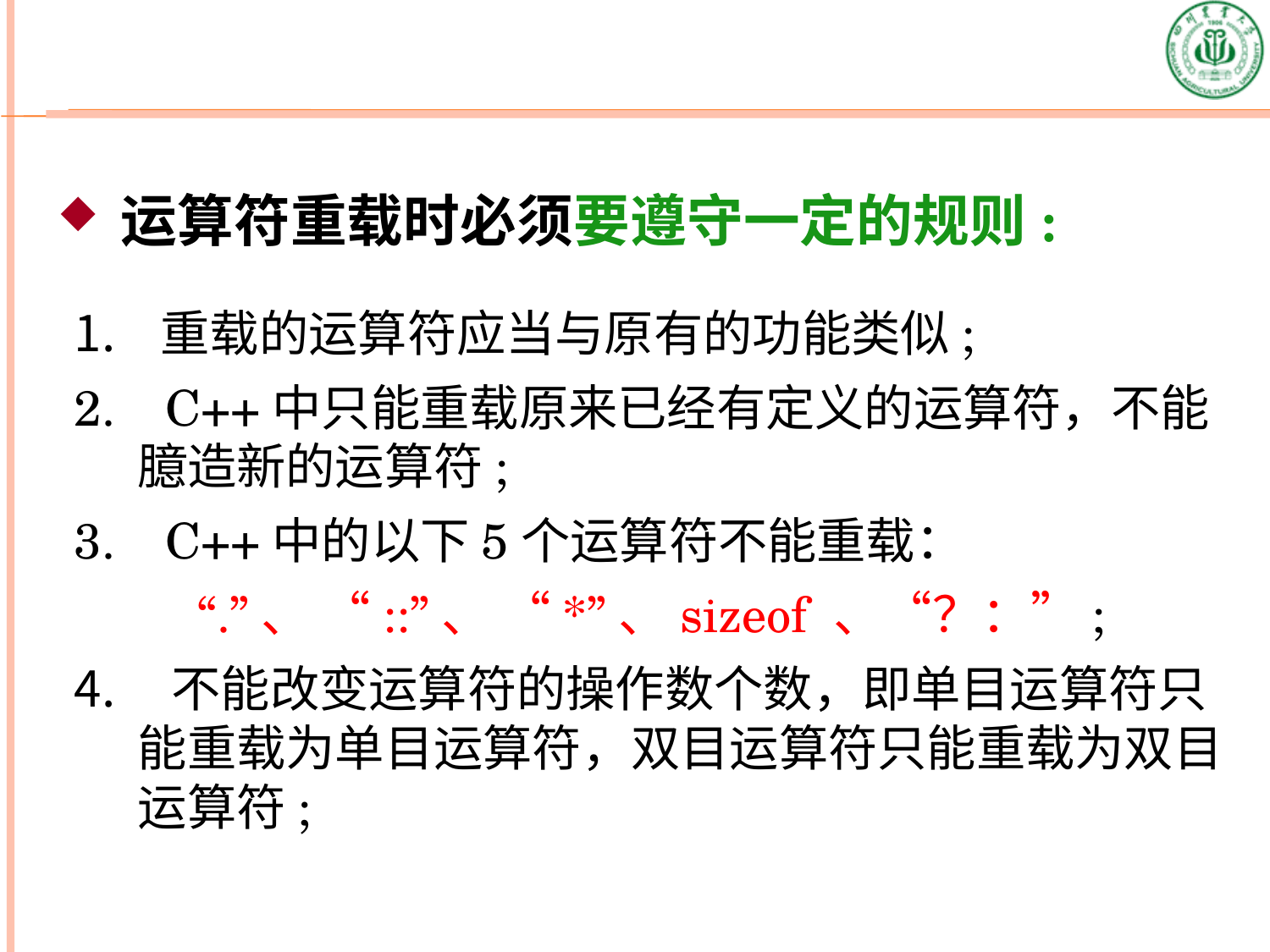

运算符重载时必须要遵守一定的规则:
 重载的运算符应当与原有的功能类似;
  C++中只能重载原来已经有定义的运算符，不能臆造新的运算符;
  C++中的以下5个运算符不能重载：
         “.”、 “::”、 “*”、sizeof 、“？：”;
  不能改变运算符的操作数个数，即单目运算符只能重载为单目运算符，双目运算符只能重载为双目运算符;